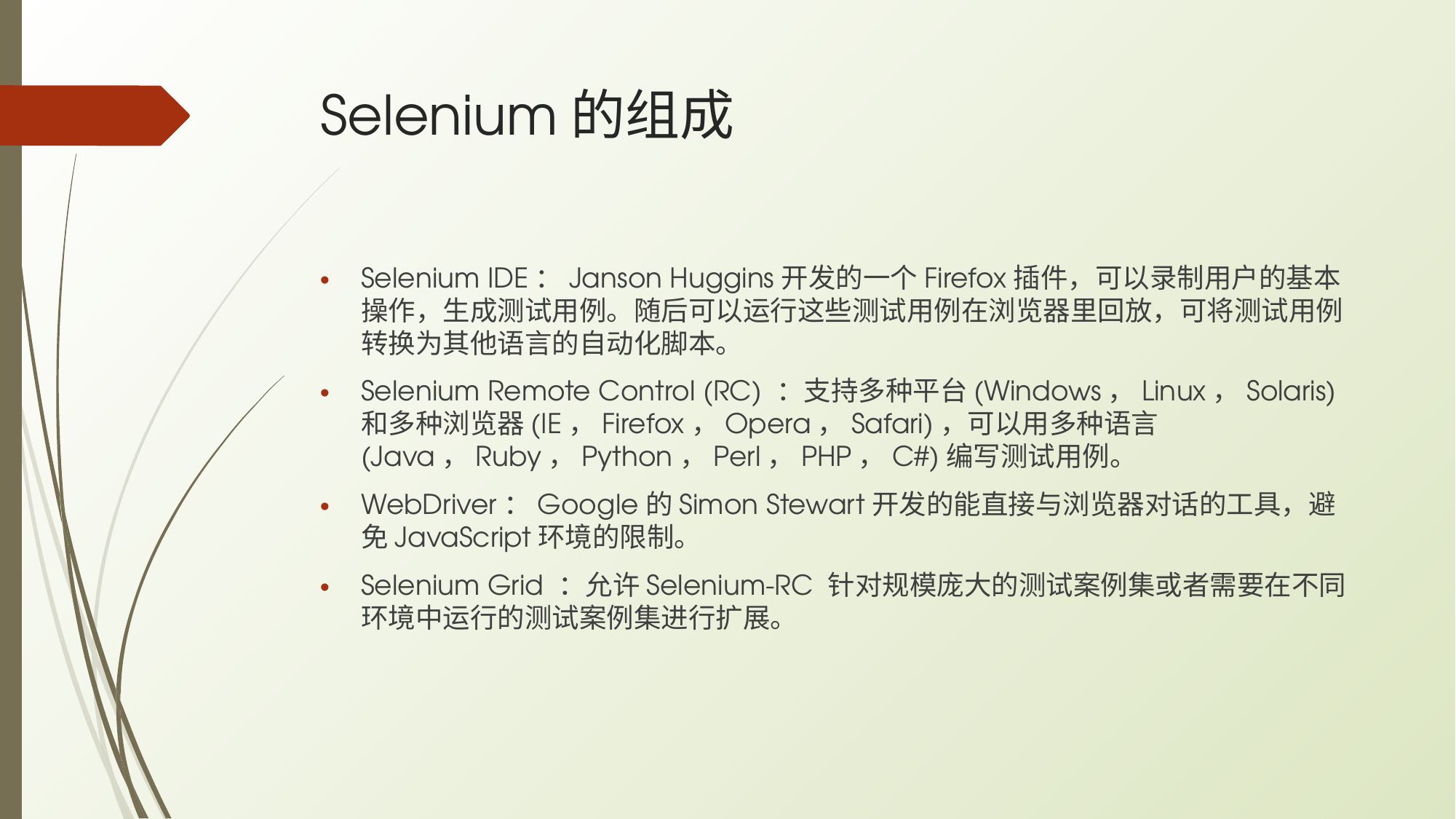

# Selenium的组成
Selenium IDE：Janson Huggins开发的一个Firefox插件，可以录制用户的基本操作，生成测试用例。随后可以运行这些测试用例在浏览器里回放，可将测试用例转换为其他语言的自动化脚本。
Selenium Remote Control (RC) ：支持多种平台(Windows，Linux，Solaris)和多种浏览器(IE，Firefox，Opera，Safari)，可以用多种语言(Java，Ruby，Python，Perl，PHP，C#)编写测试用例。
WebDriver：Google的Simon Stewart开发的能直接与浏览器对话的工具，避免JavaScript环境的限制。
Selenium Grid ：允许Selenium-RC 针对规模庞大的测试案例集或者需要在不同环境中运行的测试案例集进行扩展。